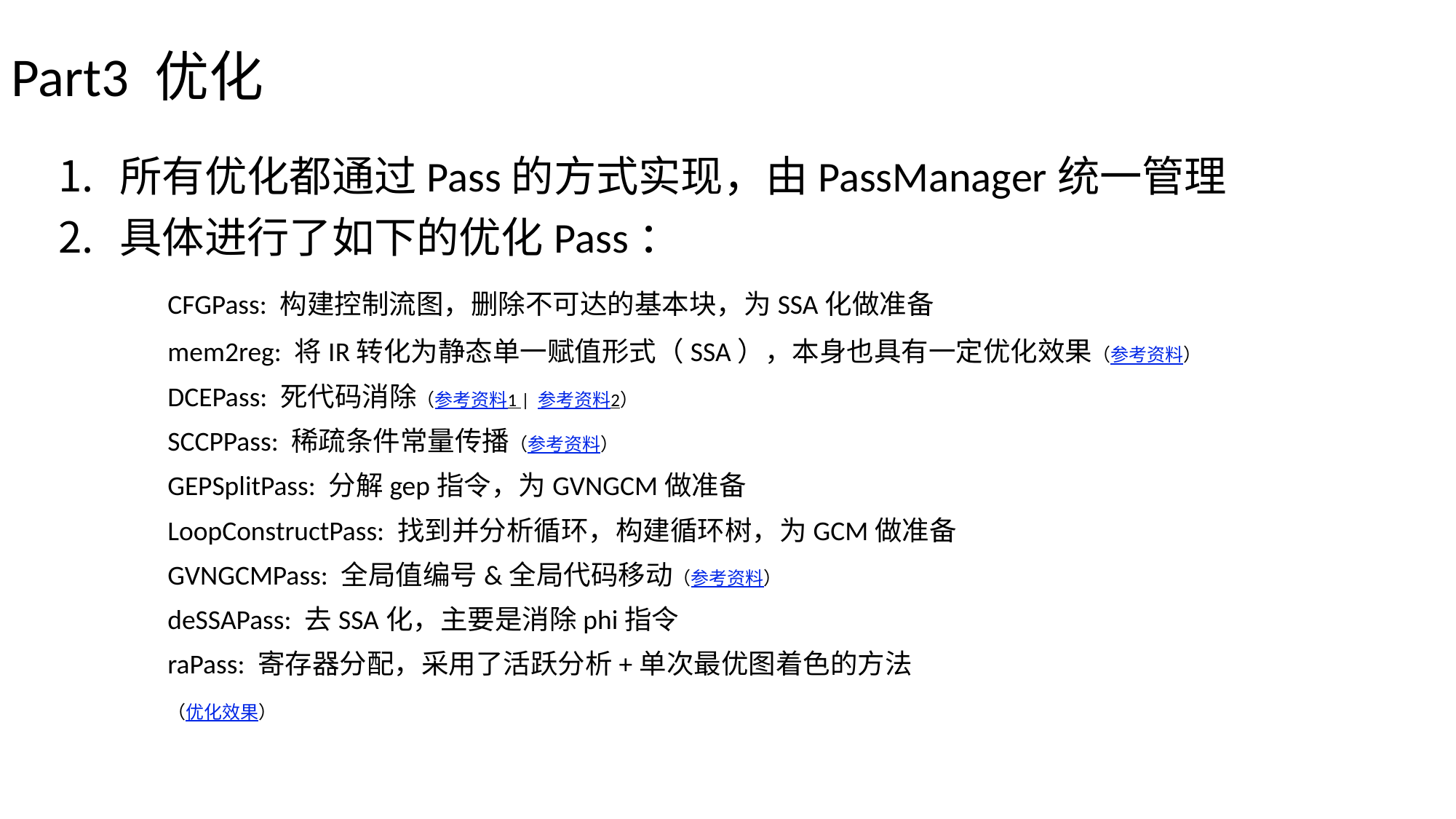

# Part3 优化
所有优化都通过Pass的方式实现，由PassManager统一管理
具体进行了如下的优化Pass：
	CFGPass: 构建控制流图，删除不可达的基本块，为SSA化做准备
	mem2reg: 将IR转化为静态单一赋值形式（SSA），本身也具有一定优化效果（参考资料）
	DCEPass: 死代码消除（参考资料1 | 参考资料2）
	SCCPPass: 稀疏条件常量传播（参考资料）
	GEPSplitPass: 分解gep指令，为GVNGCM做准备
	LoopConstructPass: 找到并分析循环，构建循环树，为GCM做准备
	GVNGCMPass: 全局值编号&全局代码移动（参考资料）
	deSSAPass: 去SSA化，主要是消除phi指令
	raPass: 寄存器分配，采用了活跃分析+单次最优图着色的方法
	（优化效果）